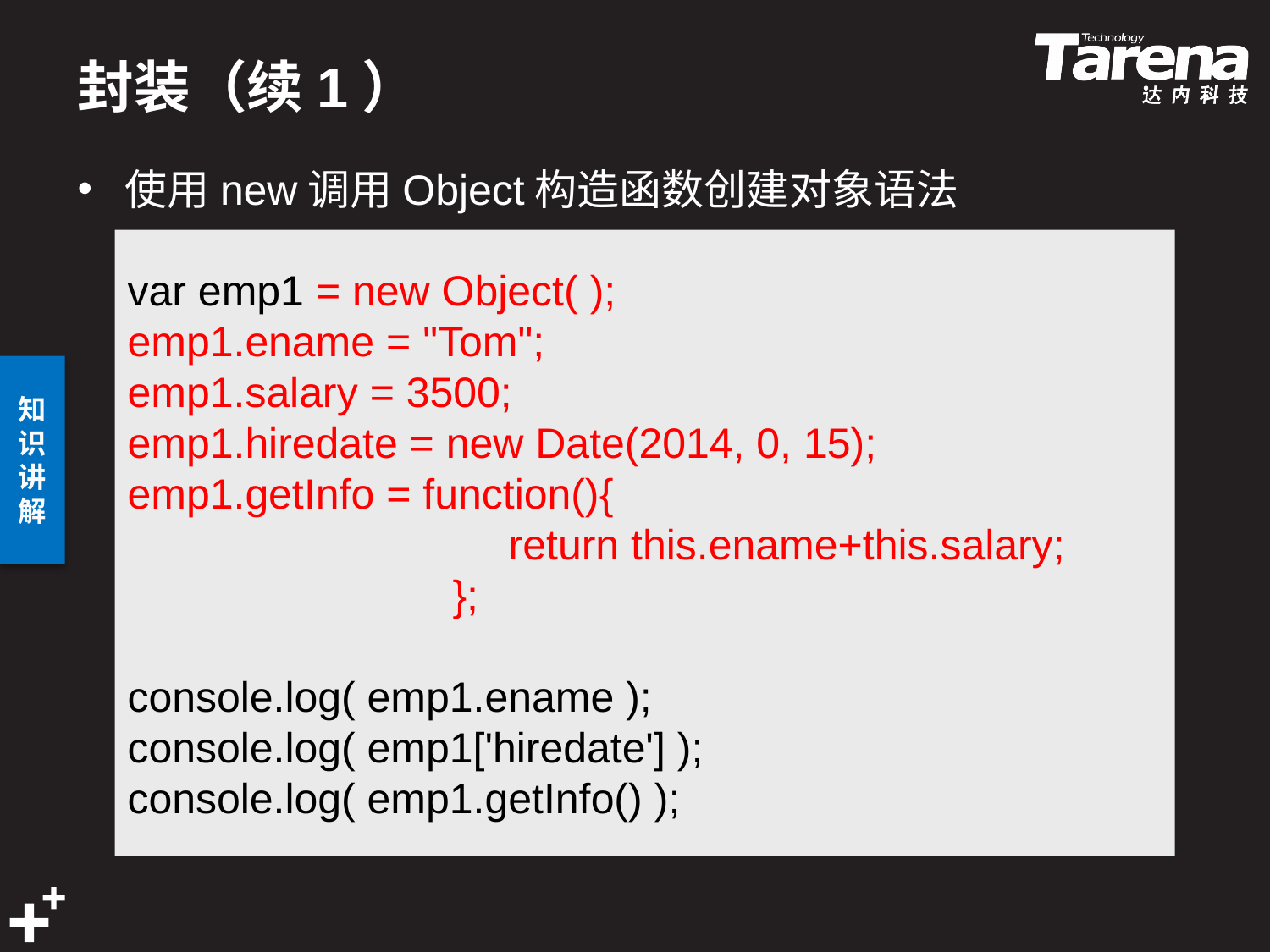

# 封装（续1）
使用new调用Object构造函数创建对象语法
var emp1 = new Object( );
emp1.ename = "Tom";
emp1.salary = 3500;
emp1.hiredate = new Date(2014, 0, 15);
emp1.getInfo = function(){
			return this.ename+this.salary;
		      };

console.log( emp1.ename );
console.log( emp1['hiredate'] );
console.log( emp1.getInfo() );